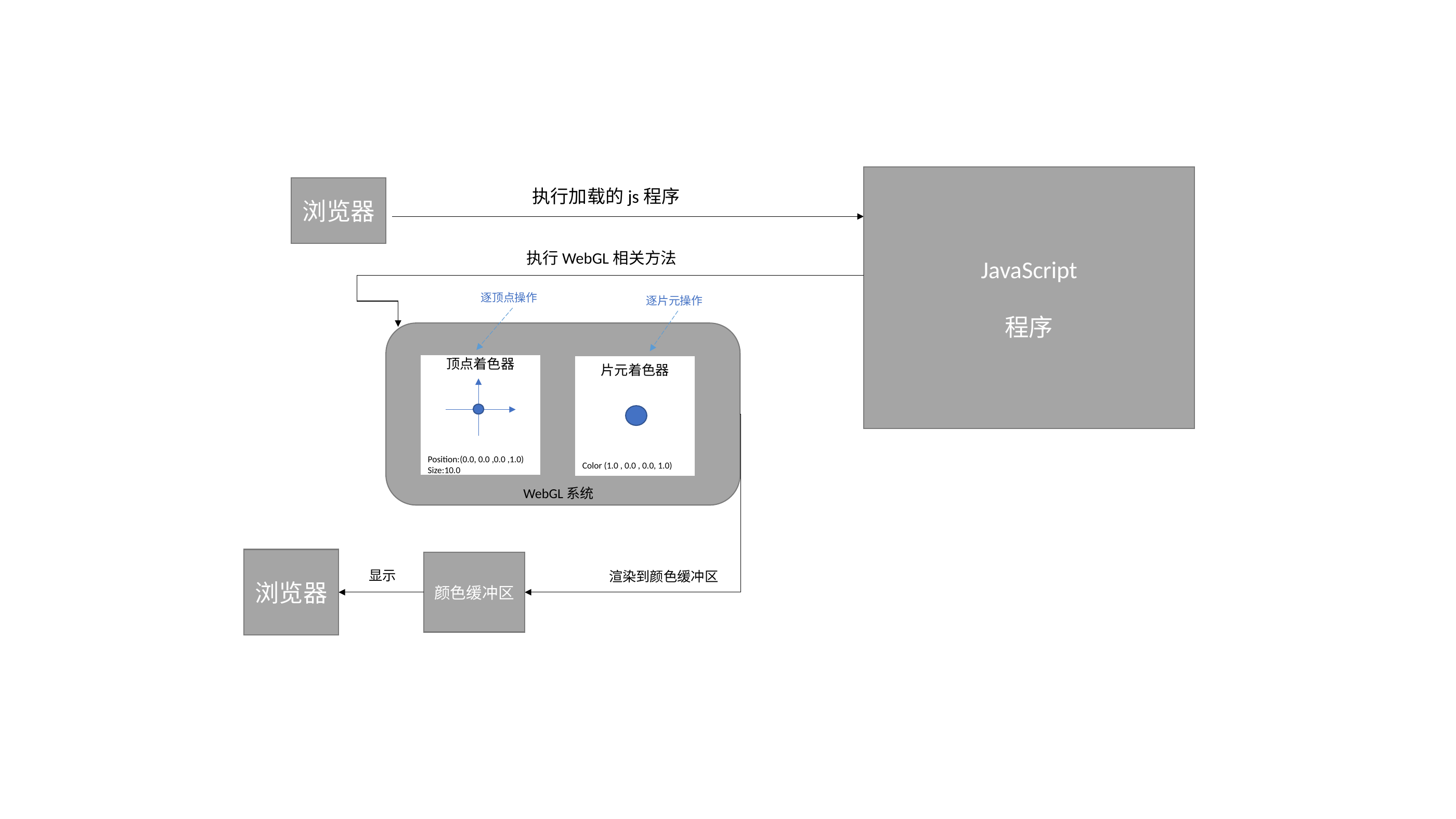

JavaScript

程序
浏览器
执行加载的js程序
执行WebGL相关方法
逐顶点操作
逐片元操作

顶点着色器

Position:(0.0, 0.0 ,0.0 ,1.0)
Size:10.0
片元着色器

Color (1.0 , 0.0 , 0.0, 1.0)

WebGL系统
浏览器
颜色缓冲区
显示
渲染到颜色缓冲区